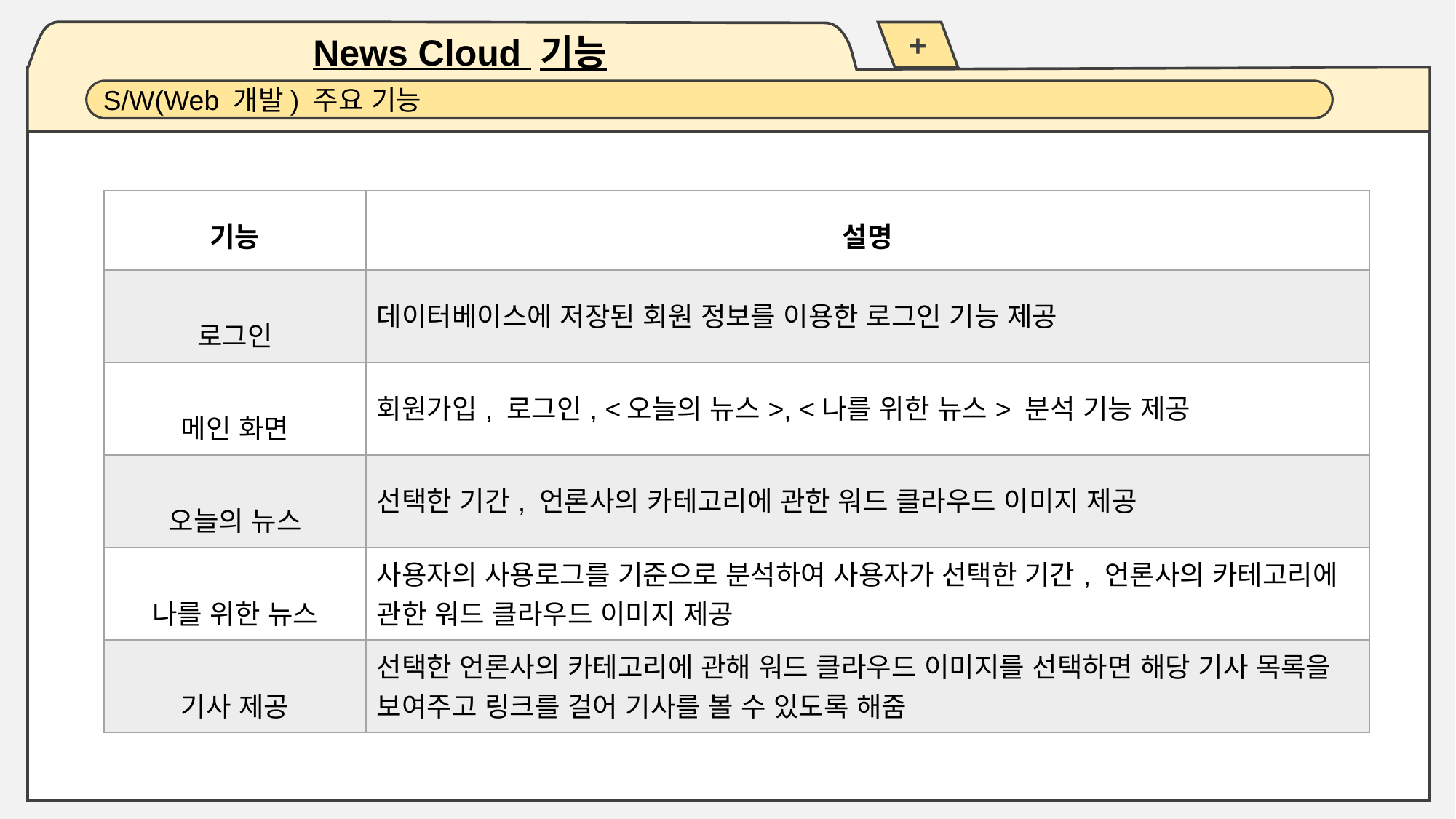

+
News Cloud 기능
S/W(Web 개발) 주요 기능

| 기능 | 설명 |
| --- | --- |
| 로그인 | 데이터베이스에 저장된 회원 정보를 이용한 로그인 기능 제공 |
| 메인 화면 | 회원가입, 로그인, <오늘의 뉴스>, <나를 위한 뉴스> 분석 기능 제공 |
| 오늘의 뉴스 | 선택한 기간, 언론사의 카테고리에 관한 워드 클라우드 이미지 제공 |
| 나를 위한 뉴스 | 사용자의 사용로그를 기준으로 분석하여 사용자가 선택한 기간, 언론사의 카테고리에 관한 워드 클라우드 이미지 제공 |
| 기사 제공 | 선택한 언론사의 카테고리에 관해 워드 클라우드 이미지를 선택하면 해당 기사 목록을 보여주고 링크를 걸어 기사를 볼 수 있도록 해줌 |